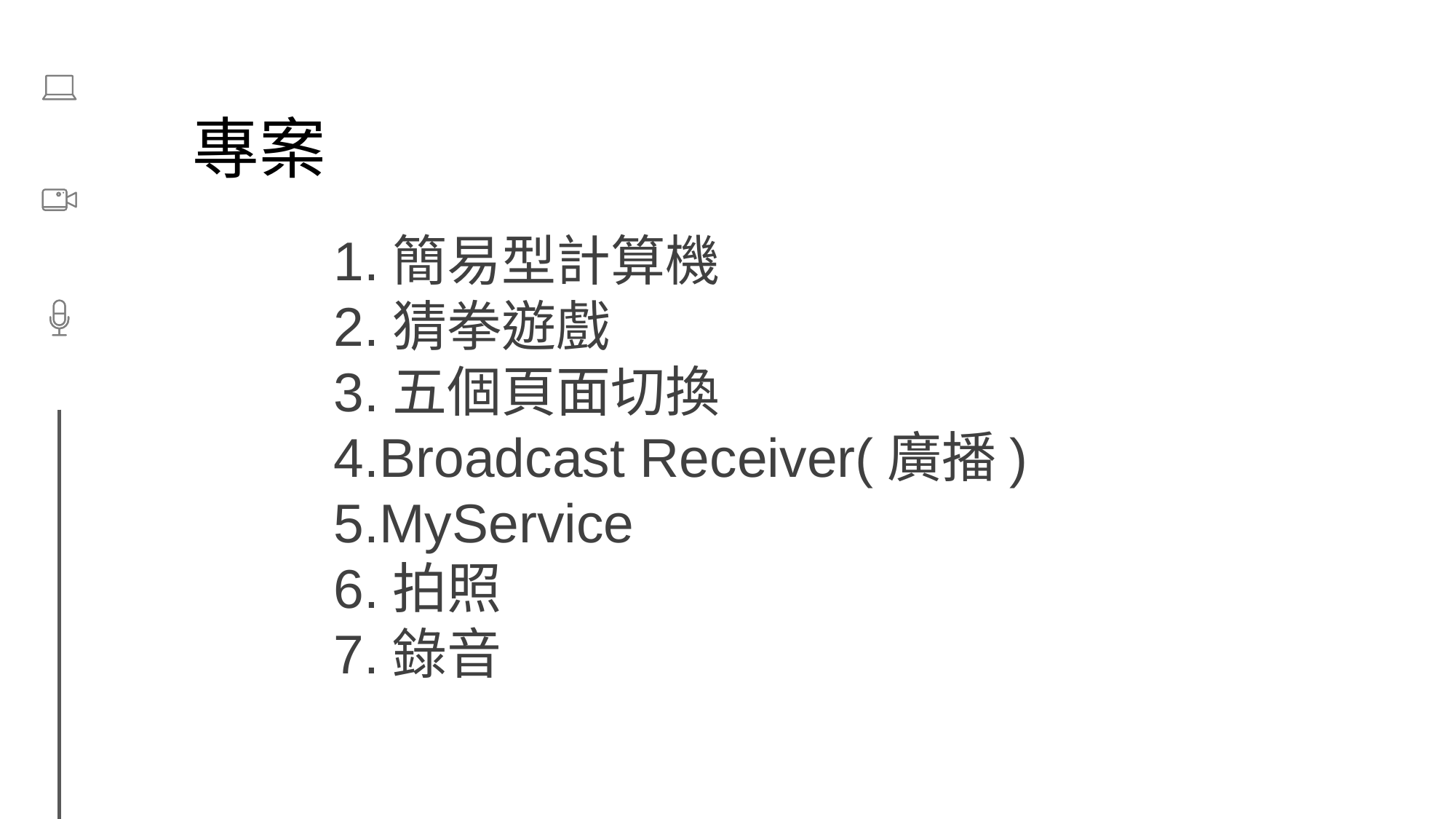

專案
1.簡易型計算機
2.猜拳遊戲
3.五個頁面切換
4.Broadcast Receiver(廣播)
5.MyService
6.拍照
7.錄音